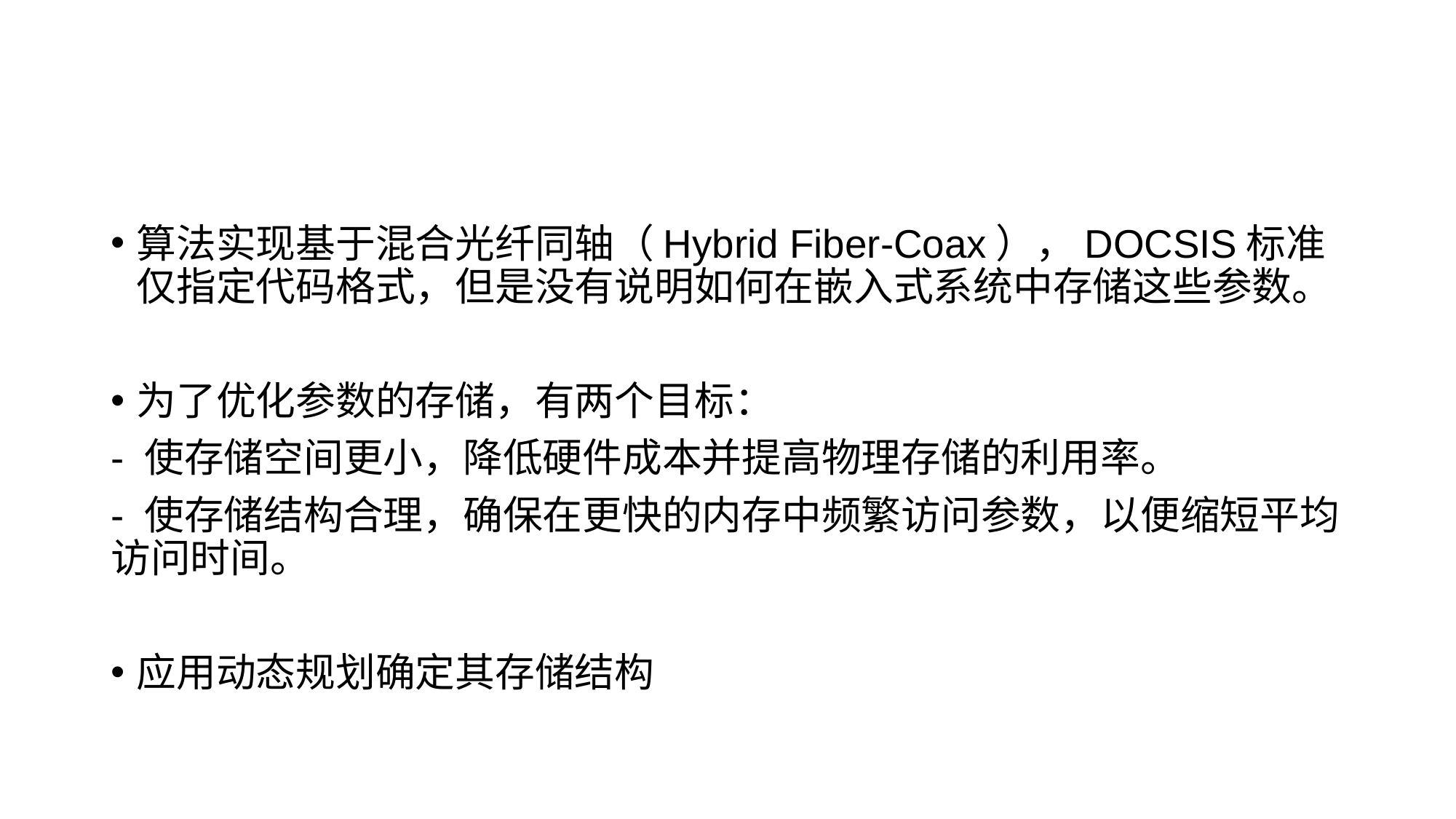

算法实现基于混合光纤同轴（Hybrid Fiber-Coax），DOCSIS标准仅指定代码格式，但是没有说明如何在嵌入式系统中存储这些参数。

为了优化参数的存储，有两个目标：
- 使存储空间更小，降低硬件成本并提高物理存储的利用率。
- 使存储结构合理，确保在更快的内存中频繁访问参数，以便缩短平均访问时间。

应用动态规划确定其存储结构